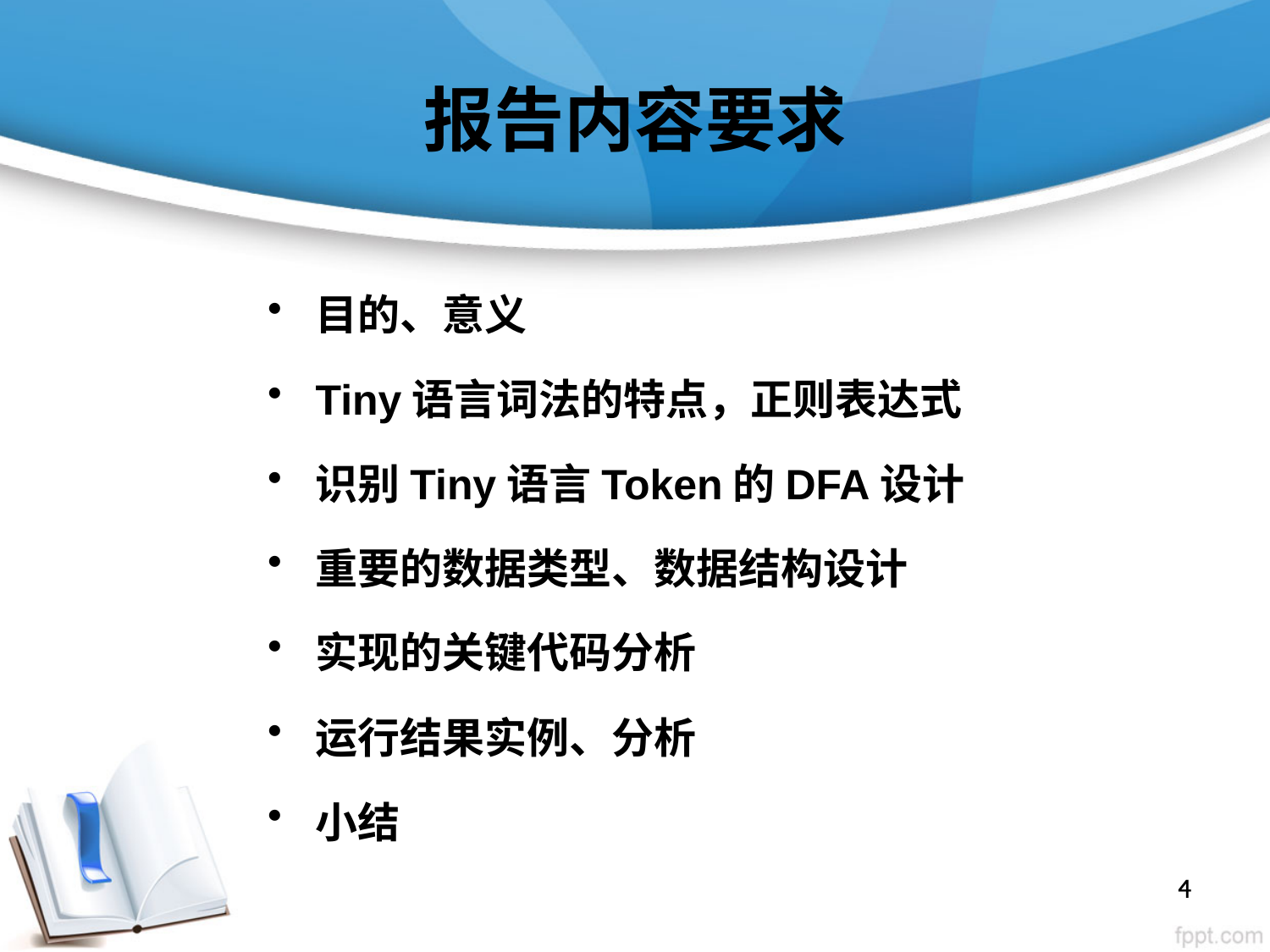

# 报告内容要求
目的、意义
Tiny语言词法的特点，正则表达式
识别Tiny语言Token的DFA设计
重要的数据类型、数据结构设计
实现的关键代码分析
运行结果实例、分析
小结
4